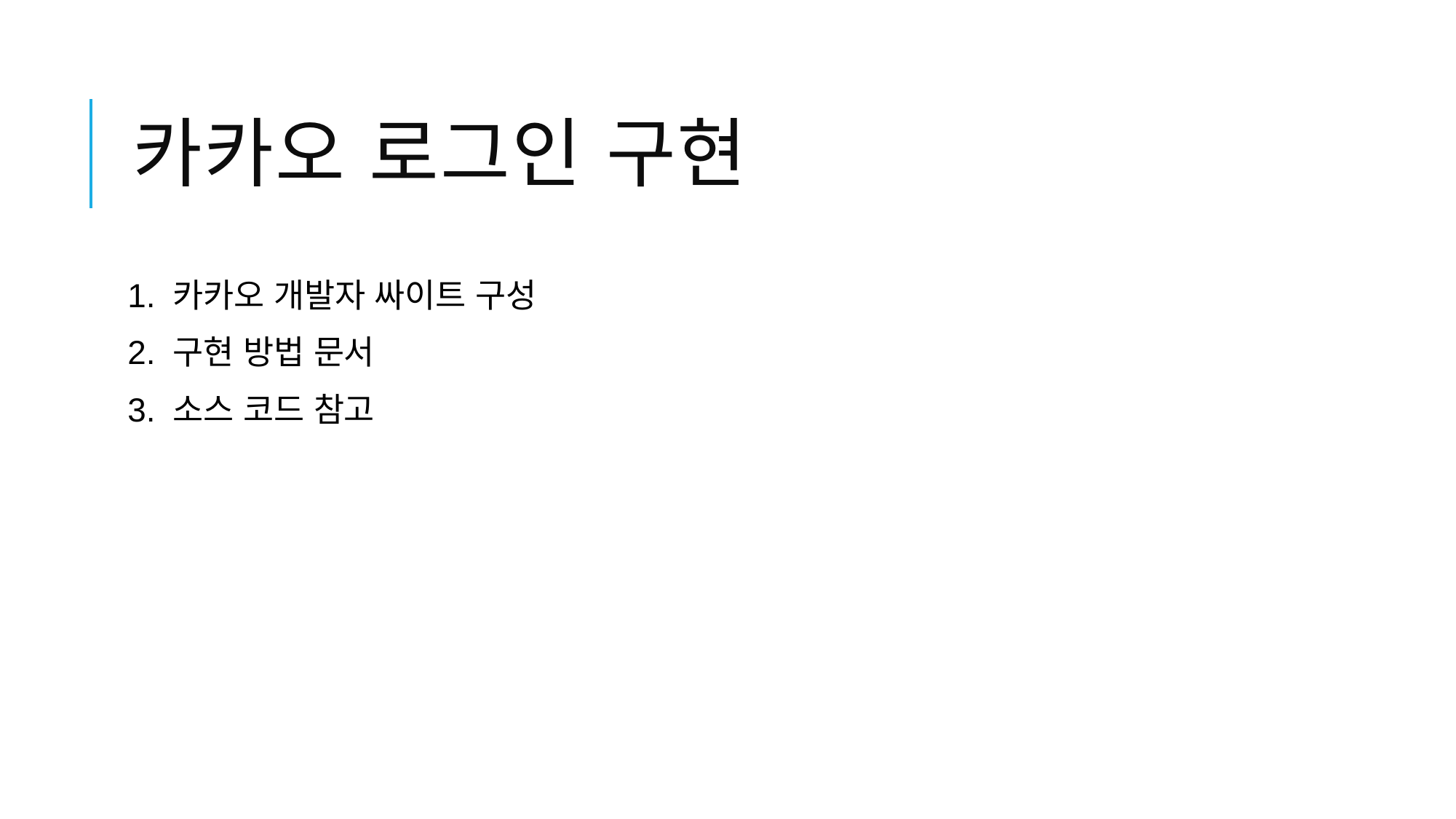

# 카카오 로그인 구현
1. 카카오 개발자 싸이트 구성
2. 구현 방법 문서
3. 소스 코드 참고